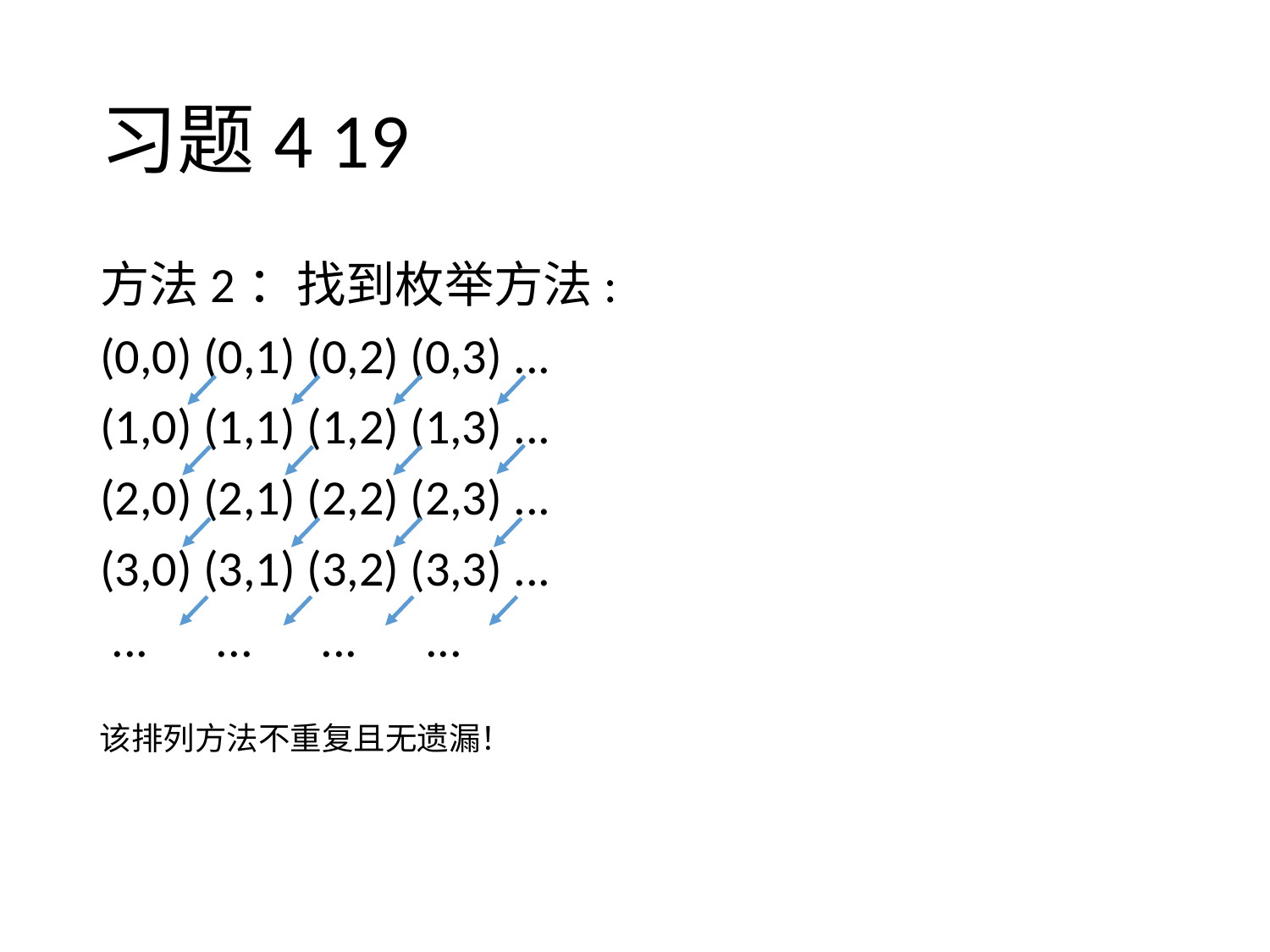

# 习题4 19
方法2：找到枚举方法:
(0,0) (0,1) (0,2) (0,3) ...
(1,0) (1,1) (1,2) (1,3) ...
(2,0) (2,1) (2,2) (2,3) ...
(3,0) (3,1) (3,2) (3,3) ...
 ...      ...      ...      ...

该排列方法不重复且无遗漏！